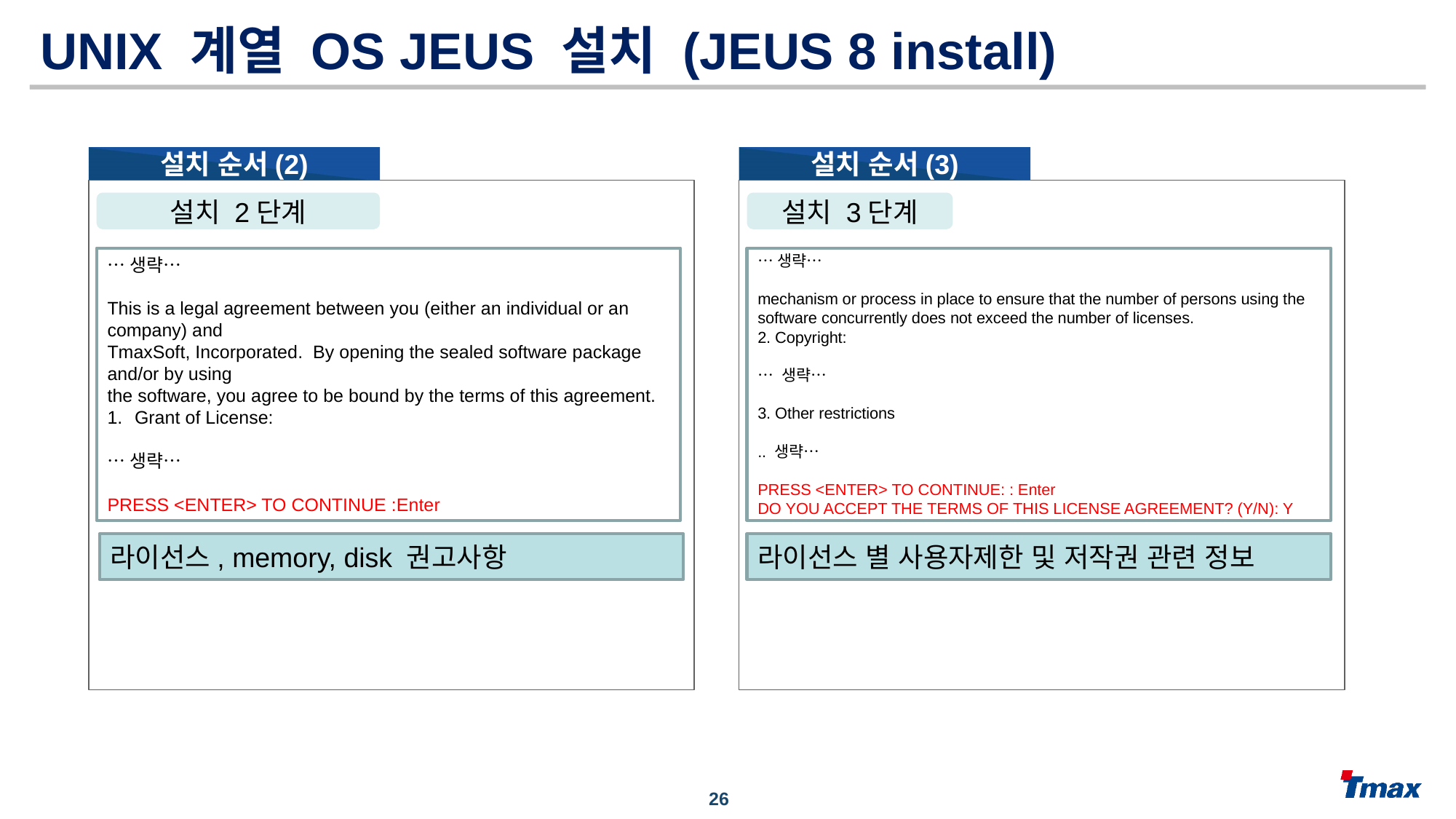

UNIX 계열 OS JEUS 설치 (JEUS 8 install)
설치 순서(3)
설치 순서(2)

설치 3단계
설치 2단계
…생략…

This is a legal agreement between you (either an individual or an company) and
TmaxSoft, Incorporated.  By opening the sealed software package and/or by using
the software, you agree to be bound by the terms of this agreement.
Grant of License:

…생략…

PRESS <ENTER> TO CONTINUE :Enter
…생략…

mechanism or process in place to ensure that the number of persons using the
software concurrently does not exceed the number of licenses.
2. Copyright:

… 생략…

3. Other restrictions

.. 생략…

PRESS <ENTER> TO CONTINUE: : Enter
DO YOU ACCEPT THE TERMS OF THIS LICENSE AGREEMENT? (Y/N): Y
라이선스, memory, disk 권고사항
라이선스 별 사용자제한 및 저작권 관련 정보